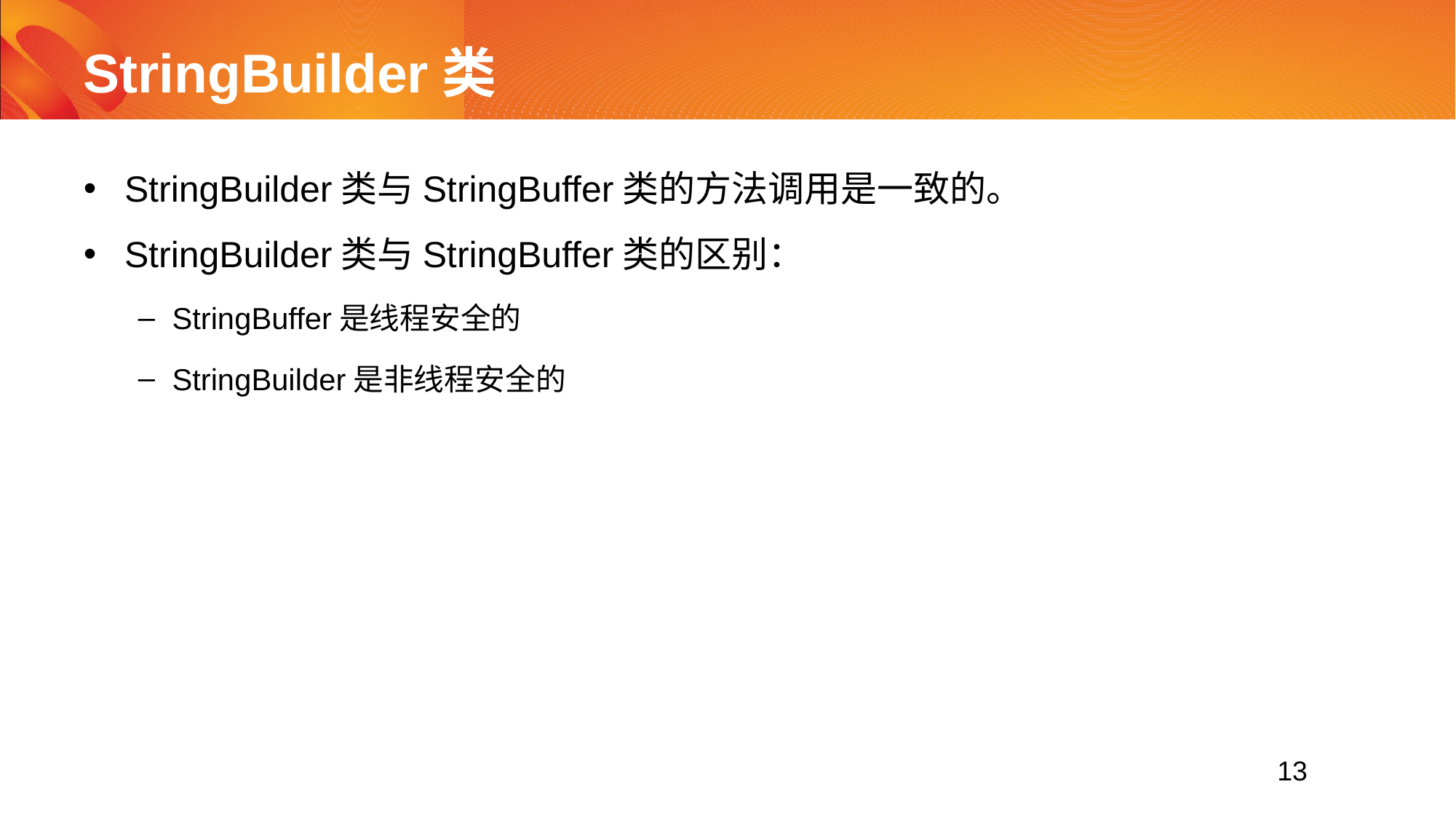

# StringBuilder类
StringBuilder类与StringBuffer类的方法调用是一致的。
StringBuilder类与StringBuffer类的区别：
StringBuffer是线程安全的
StringBuilder是非线程安全的